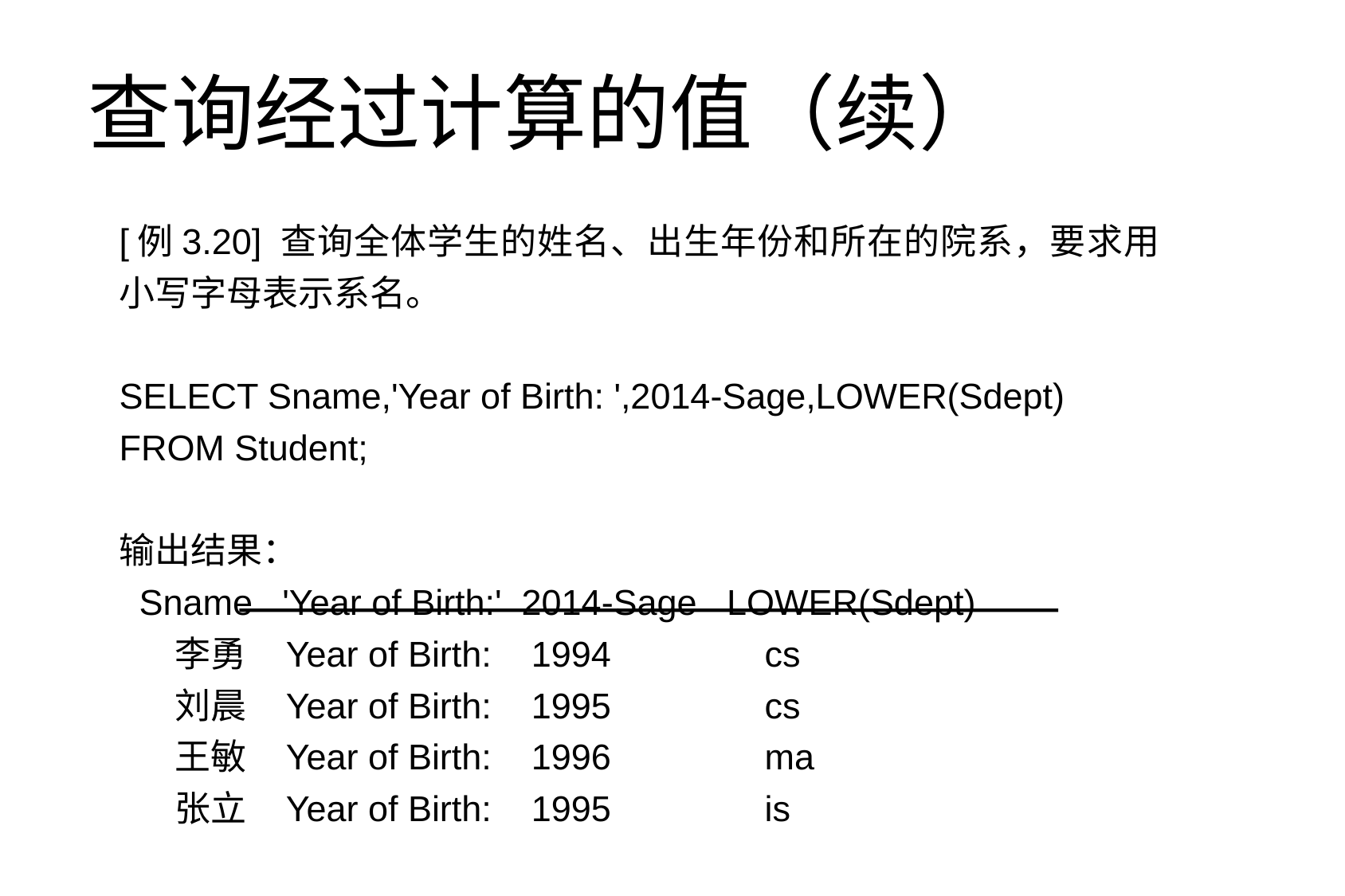

查询经过计算的值（续）
[例3.20] 查询全体学生的姓名、出生年份和所在的院系，要求用小写字母表示系名。

SELECT Sname,'Year of Birth: ',2014-Sage,LOWER(Sdept)
FROM Student;

输出结果：
  Sname   'Year of Birth:'  2014-Sage   LOWER(Sdept)
      李勇    Year of Birth:    1994       	cs
      刘晨    Year of Birth:    1995       	cs
      王敏    Year of Birth:    1996       	ma
      张立    Year of Birth:    1995      	is